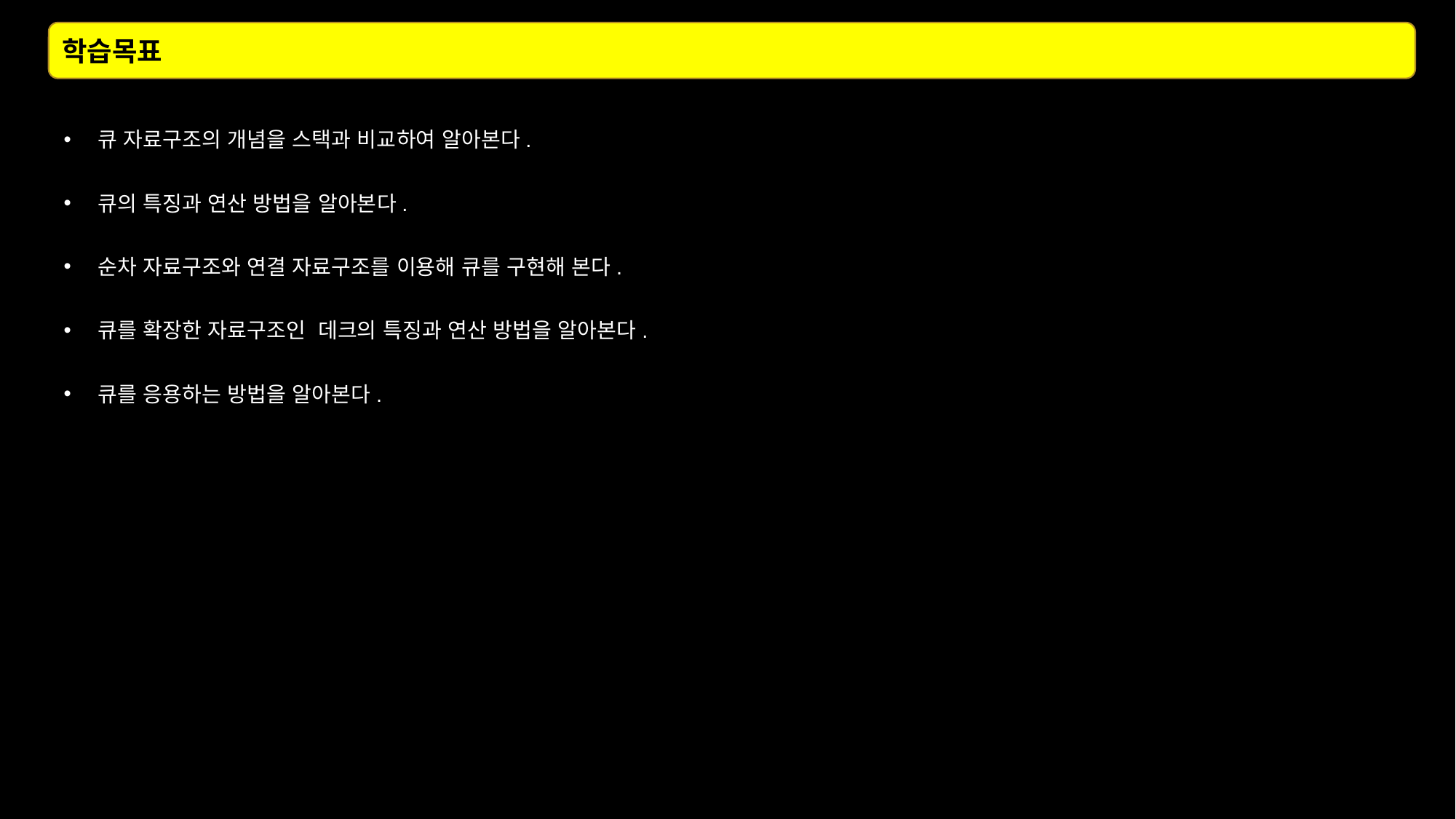

학습목표
큐 자료구조의 개념을 스택과 비교하여 알아본다.
큐의 특징과 연산 방법을 알아본다.
순차 자료구조와 연결 자료구조를 이용해 큐를 구현해 본다.
큐를 확장한 자료구조인  데크의 특징과 연산 방법을 알아본다.
큐를 응용하는 방법을 알아본다.